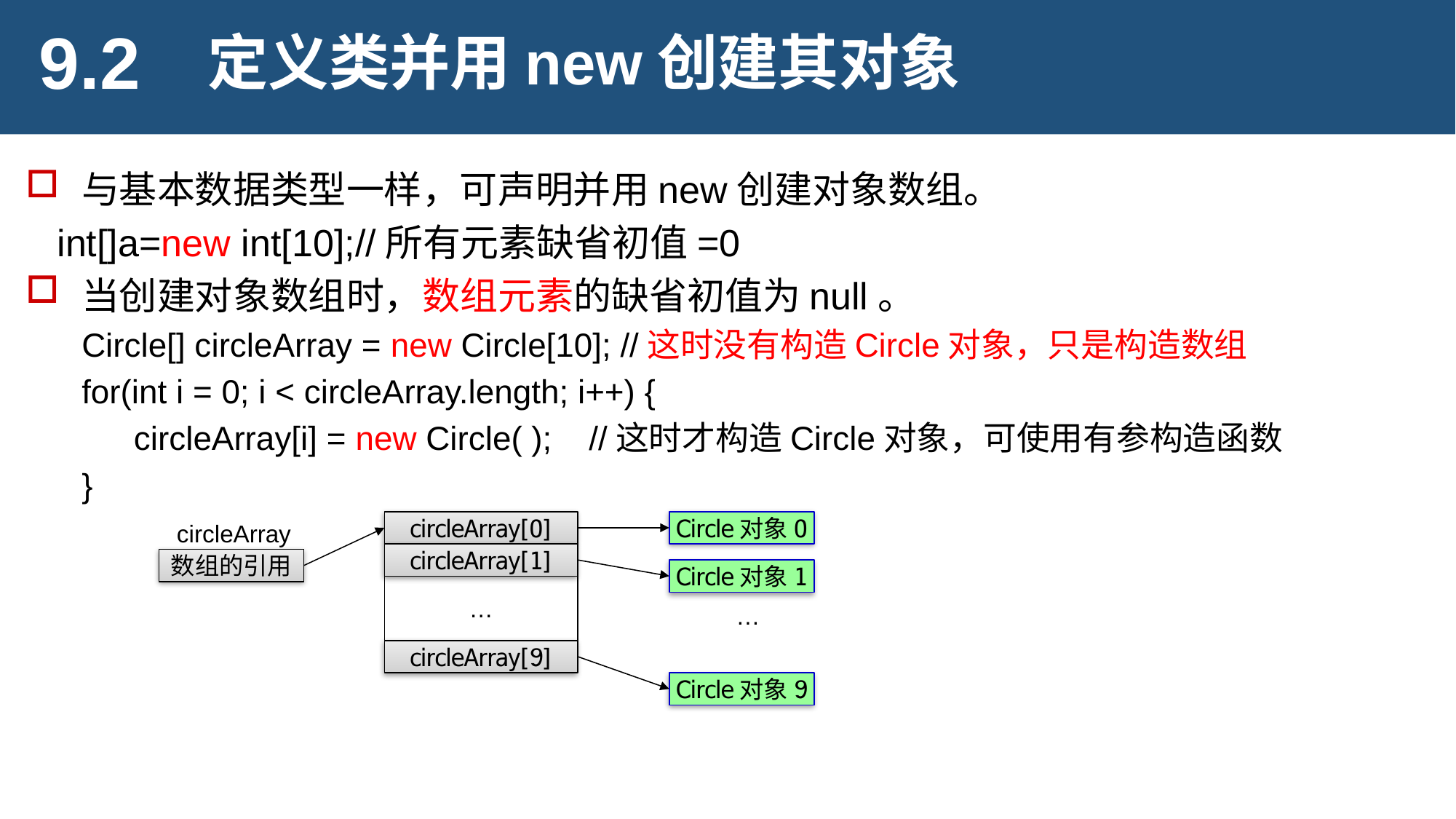

9.2
定义类并用new创建其对象
与基本数据类型一样，可声明并用new创建对象数组。
   int[]a=new int[10];//所有元素缺省初值=0
当创建对象数组时，数组元素的缺省初值为null。
Circle[] circleArray = new Circle[10]; //这时没有构造Circle对象，只是构造数组
for(int i = 0; i < circleArray.length; i++) {
	circleArray[i] = new Circle( );    //这时才构造Circle对象，可使用有参构造函数
}
circleArray[0]
circleArray[1]
…
circleArray[9]
Circle对象0
circleArray
数组的引用
Circle对象1
…
Circle对象9